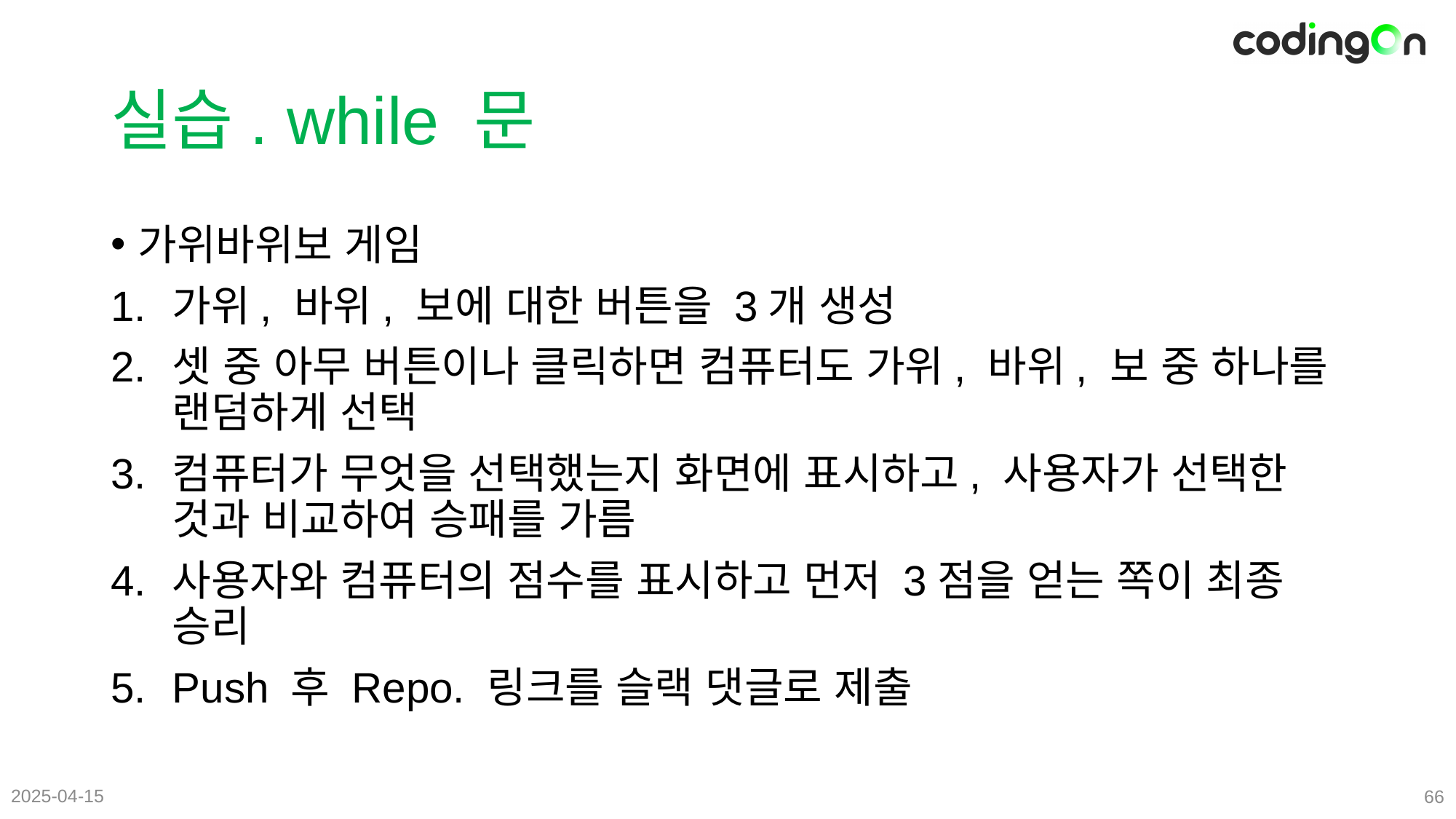

# 실습. while 문
가위바위보 게임
가위, 바위, 보에 대한 버튼을 3개 생성
셋 중 아무 버튼이나 클릭하면 컴퓨터도 가위, 바위, 보 중 하나를 랜덤하게 선택
컴퓨터가 무엇을 선택했는지 화면에 표시하고, 사용자가 선택한 것과 비교하여 승패를 가름
사용자와 컴퓨터의 점수를 표시하고 먼저 3점을 얻는 쪽이 최종 승리
Push 후 Repo. 링크를 슬랙 댓글로 제출

2025-04-15
66